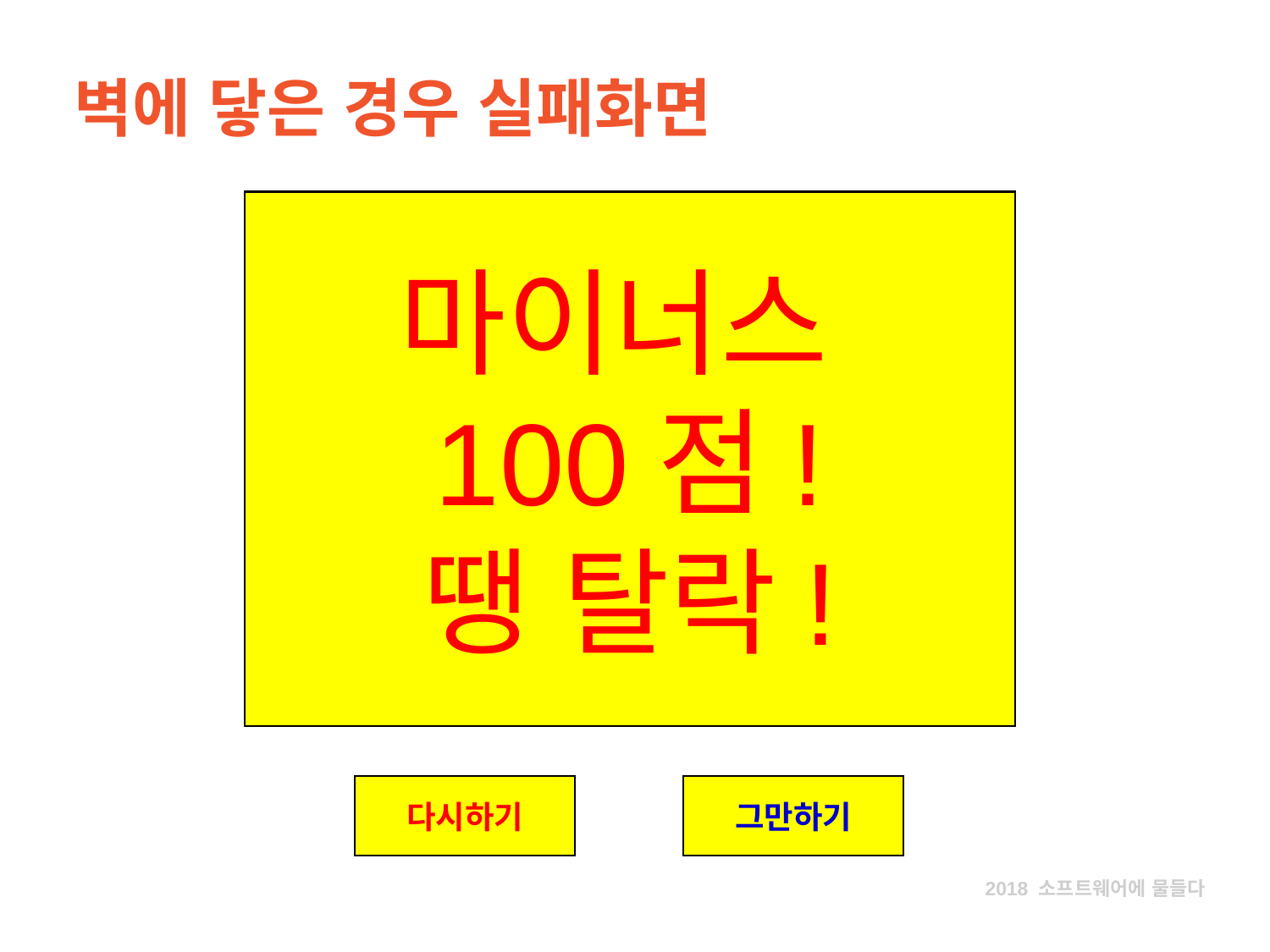

# 벽에 닿은 경우 실패화면
마이너스
100점!
땡 탈락!
다시하기
그만하기